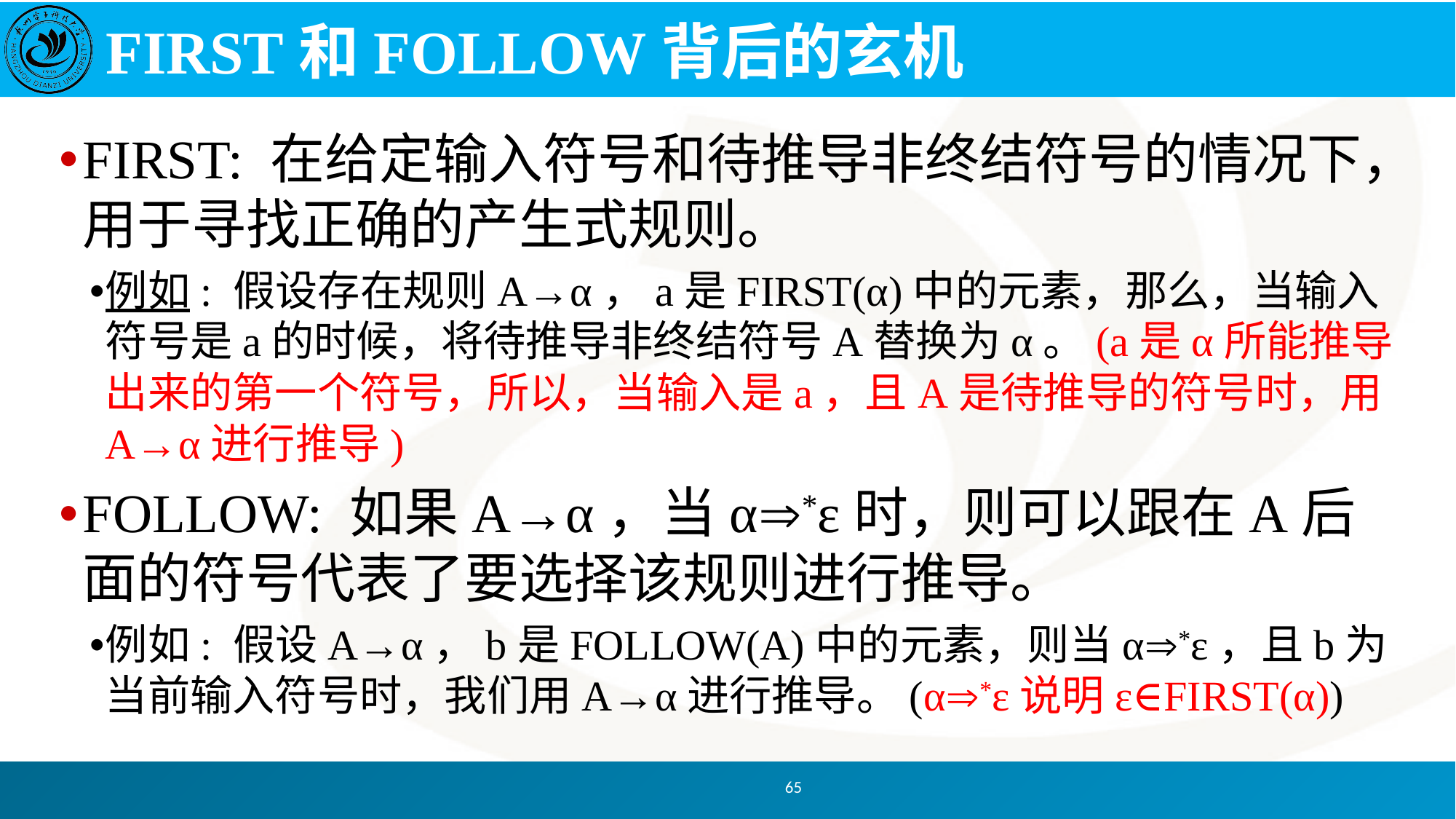

# FIRST和FOLLOW背后的玄机
FIRST: 在给定输入符号和待推导非终结符号的情况下，用于寻找正确的产生式规则。
例如: 假设存在规则A→α，a是FIRST(α)中的元素，那么，当输入符号是a的时候，将待推导非终结符号A替换为α。(a是α所能推导出来的第一个符号，所以，当输入是a，且A是待推导的符号时，用A→α进行推导)
FOLLOW: 如果A→α，当α⇒*ε时，则可以跟在A后面的符号代表了要选择该规则进行推导。
例如: 假设A→α，b是FOLLOW(A)中的元素，则当α⇒*ε，且b为当前输入符号时，我们用A→α进行推导。(α⇒*ε说明ε∈FIRST(α))
65